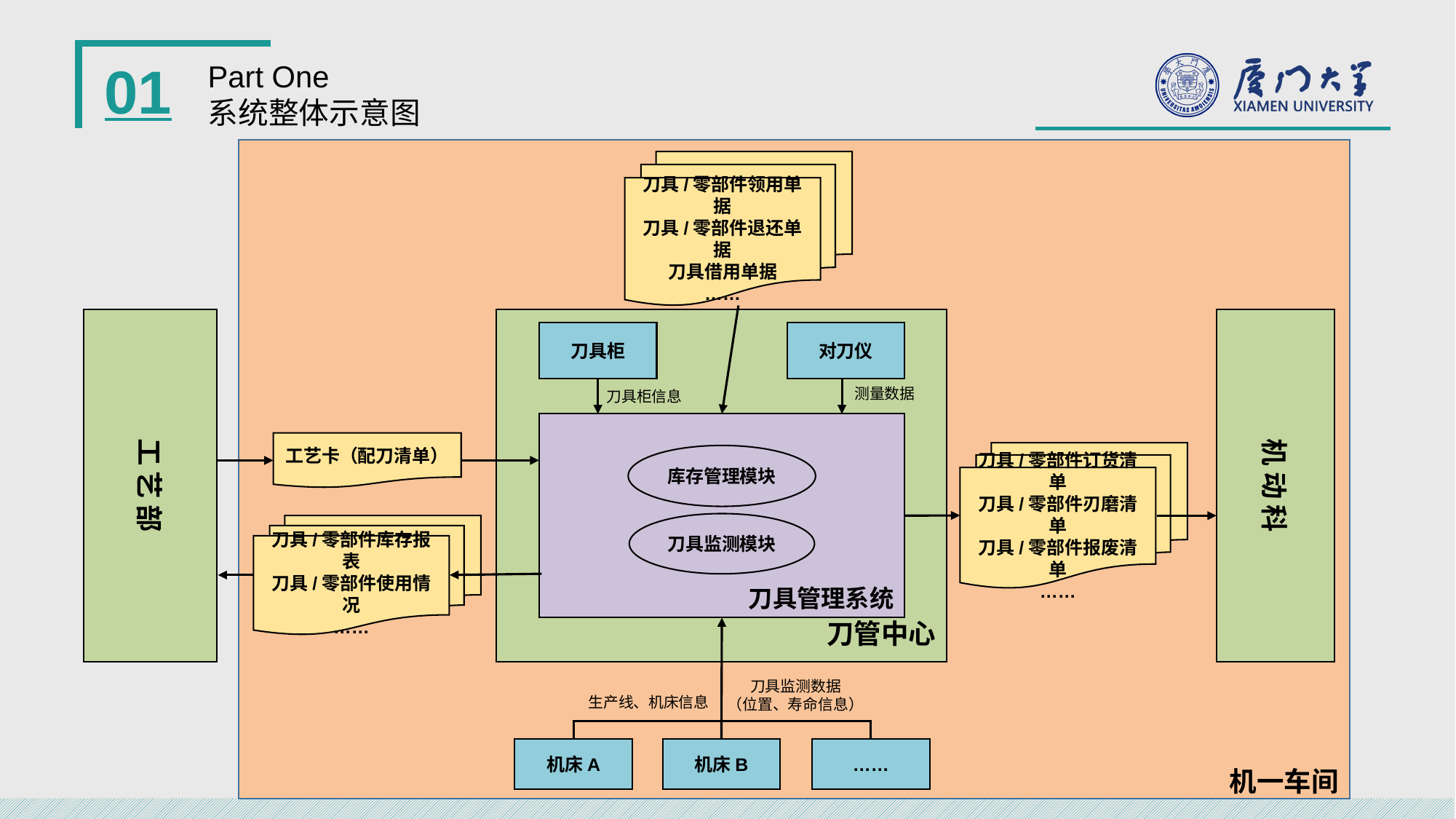

01
Part One
系统整体示意图

机一车间
刀具/零部件领用单据
刀具/零部件退还单据
刀具借用单据
……
工 艺 部

刀管中心
机 动 科
对刀仪
刀具柜
测量数据
刀具柜信息

刀具管理系统
工艺卡（配刀清单）
刀具/零部件订货清单
刀具/零部件刃磨清单
刀具/零部件报废清单
……
库存管理模块
刀具监测模块
刀具/零部件库存报表
刀具/零部件使用情况
……
刀具监测数据
（位置、寿命信息）
生产线、机床信息
……
机床B
机床A